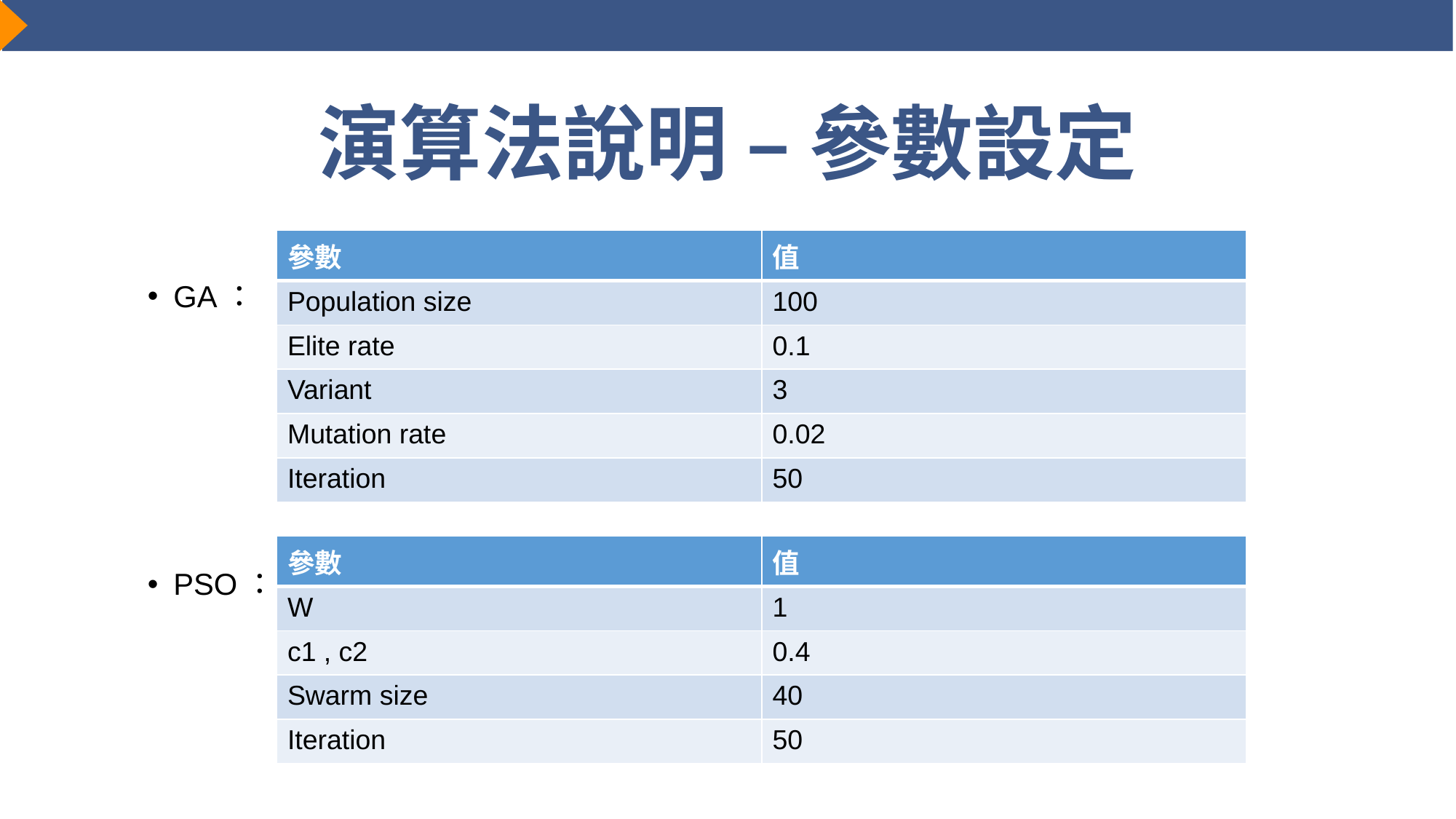

演算法說明 – 參數設定
| 參數 | 值 |
| --- | --- |
| Population size | 100 |
| Elite rate | 0.1 |
| Variant | 3 |
| Mutation rate | 0.02 |
| Iteration | 50 |
GA：

PSO：
| 參數 | 值 |
| --- | --- |
| W | 1 |
| c1 , c2 | 0.4 |
| Swarm size | 40 |
| Iteration | 50 |